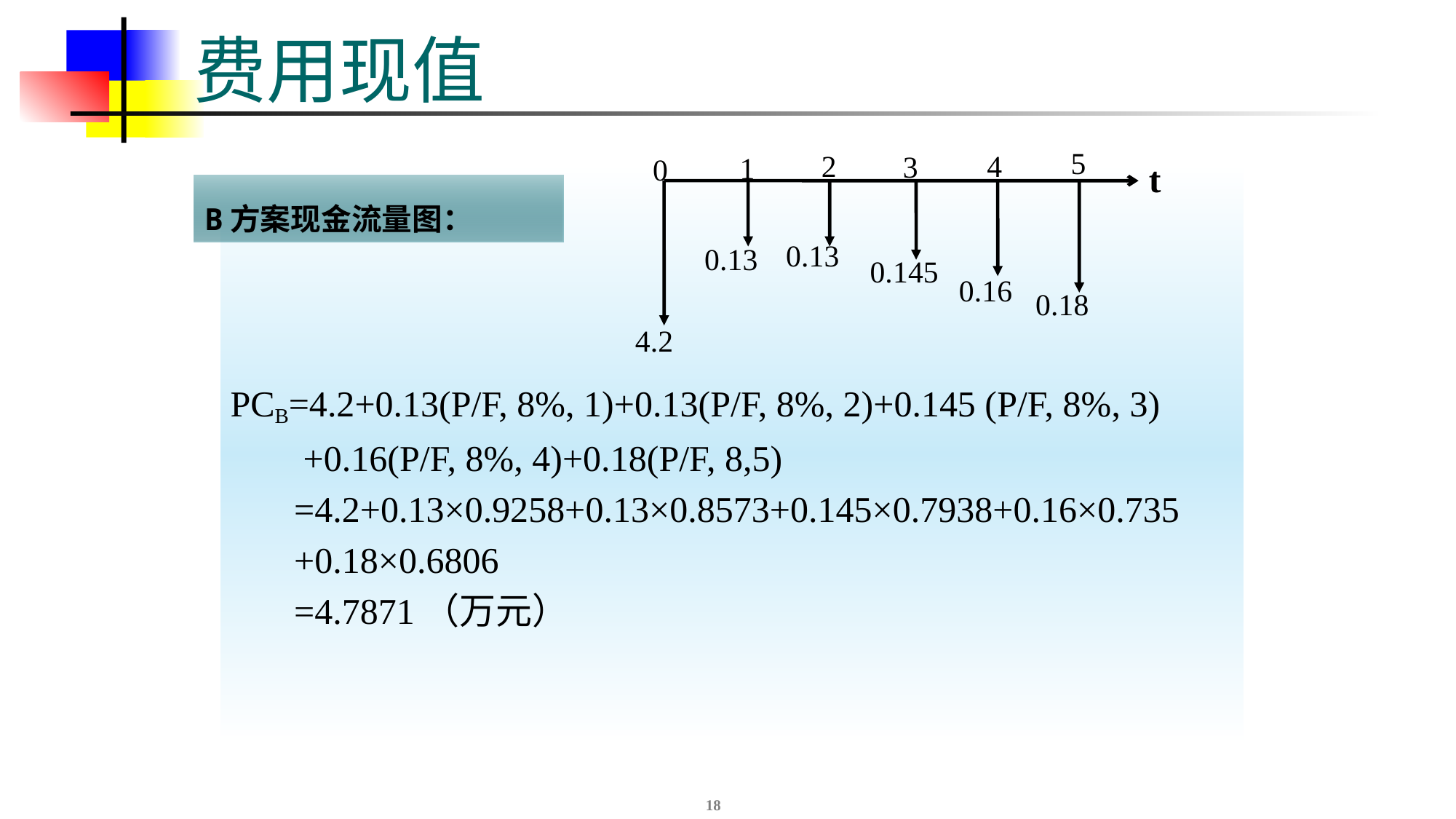

# 费用现值
 5
 1
 2
 4
 3
 0

0.13
0.13
0.145
0.16
0.18
4.2
t

B方案现金流量图：
PCB=4.2+0.13(P/F, 8%, 1)+0.13(P/F, 8%, 2)+0.145 (P/F, 8%, 3)
        +0.16(P/F, 8%, 4)+0.18(P/F, 8,5)
       =4.2+0.13×0.9258+0.13×0.8573+0.145×0.7938+0.16×0.735
       +0.18×0.6806
       =4.7871（万元）

18